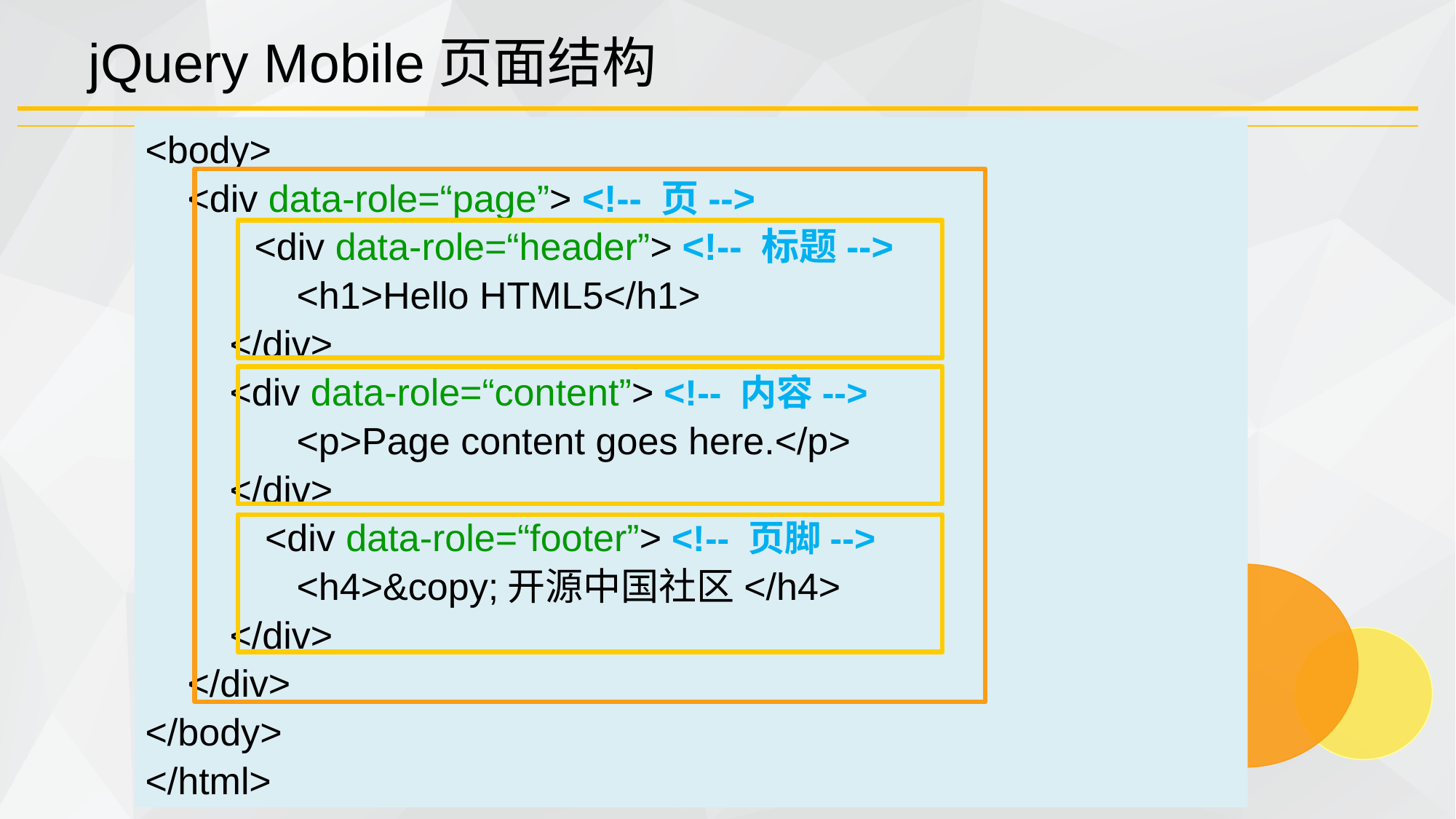

# jQuery Mobile页面结构
<body>
    <div data-role=“page”> <!-- 页-->
	<div data-role=“header”> <!-- 标题-->
        	    <h1>Hello HTML5</h1>
        </div>
        <div data-role=“content”> <!-- 内容-->
        	    <p>Page content goes here.</p>
        </div>
	 <div data-role=“footer”> <!-- 页脚-->
        	    <h4>&copy;开源中国社区</h4>
        </div>
    </div>
</body>
</html>